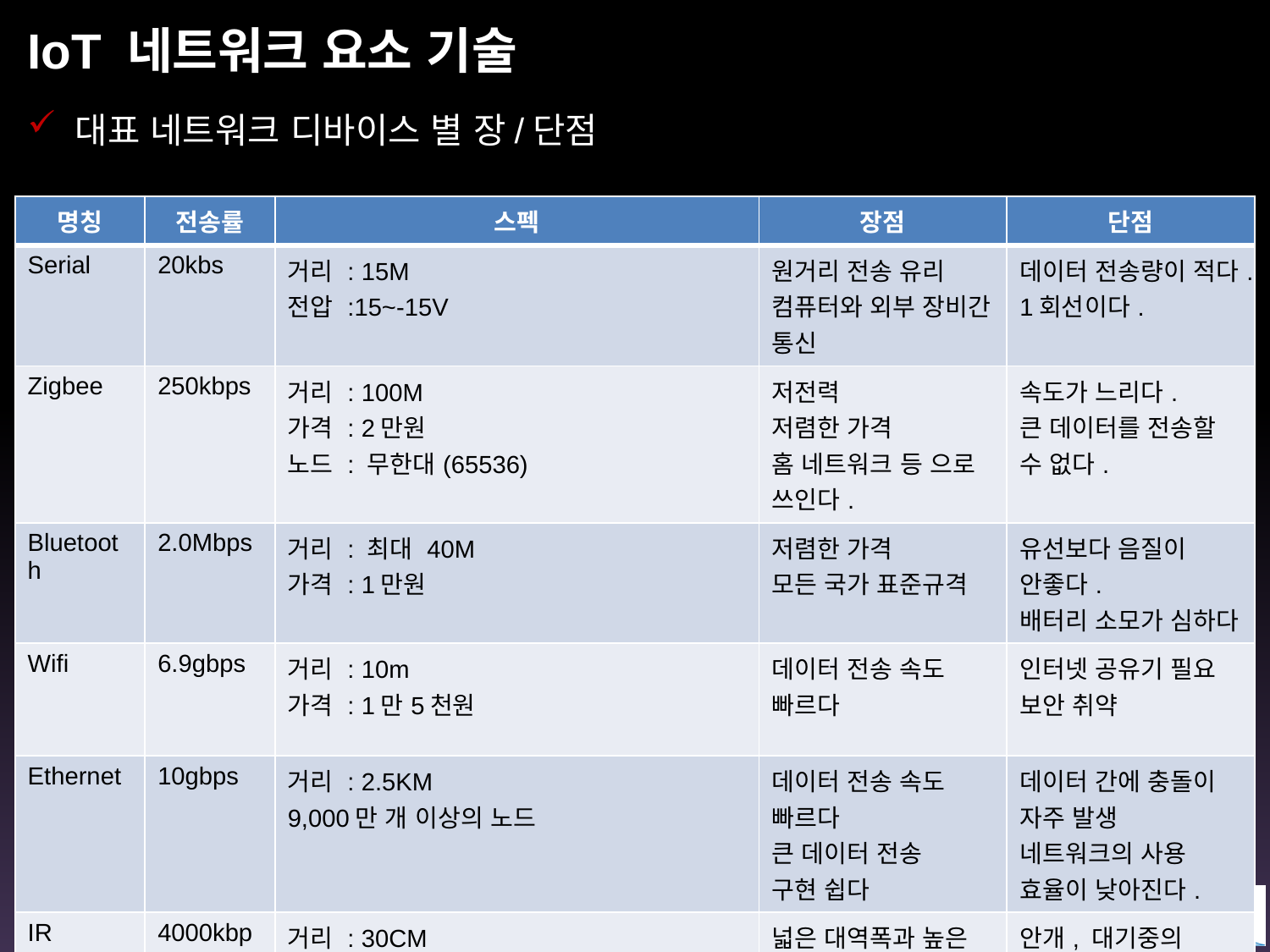

# IoT 네트워크 요소 기술
대표 네트워크 디바이스 별 장/단점

| 명칭 | 전송률 | 스펙 | 장점 | 단점 |
| --- | --- | --- | --- | --- |
| Serial | 20kbs | 거리 : 15M 전압 :15~-15V | 원거리 전송 유리 컴퓨터와 외부 장비간 통신 | 데이터 전송량이 적다. 1회선이다. |
| Zigbee | 250kbps | 거리 : 100M 가격 : 2만원 노드 : 무한대(65536) | 저전력 저렴한 가격 홈 네트워크 등 으로 쓰인다. | 속도가 느리다. 큰 데이터를 전송할 수 없다. |
| Bluetooth | 2.0Mbps | 거리 : 최대 40M 가격 : 1만원 | 저렴한 가격 모든 국가 표준규격 | 유선보다 음질이 안좋다. 배터리 소모가 심하다 |
| Wifi | 6.9gbps | 거리 : 10m 가격 : 1만5천원 | 데이터 전송 속도 빠르다 | 인터넷 공유기 필요 보안 취약 |
| Ethernet | 10gbps | 거리 : 2.5KM 9,000만 개 이상의 노드 | 데이터 전송 속도 빠르다 큰 데이터 전송 구현 쉽다 | 데이터 간에 충돌이 자주 발생 네트워크의 사용 효율이 낮아진다. |
| IR | 4000kbps | 거리 : 30CM LED 강도 : 9~72 | 넓은 대역폭과 높은 전송속도 보안성이 높다 | 안개, 대기중의 먼지등에 의해 제한된다. 한정된 거리 |
4